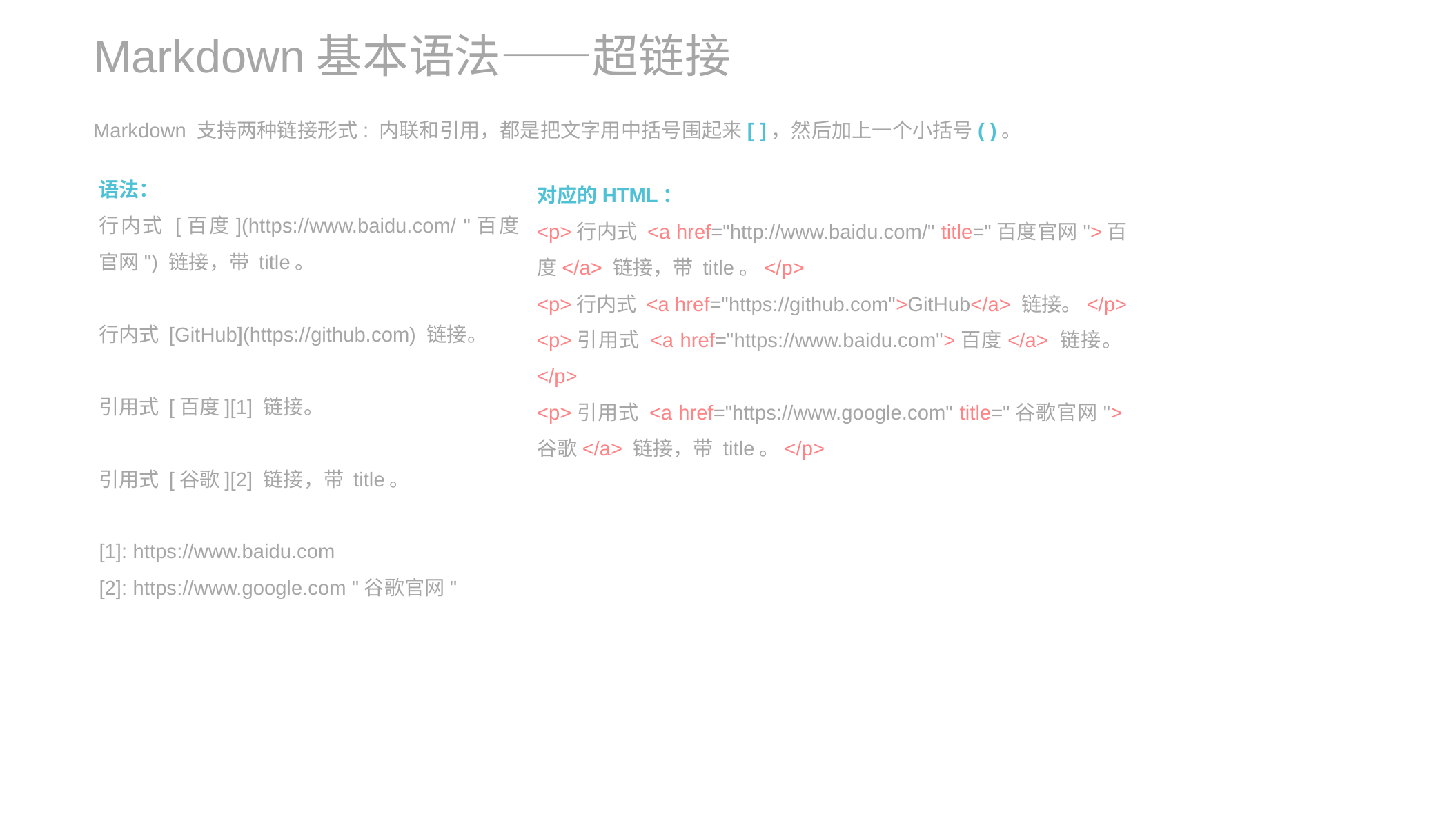

Markdown基本语法——超链接
Markdown 支持两种链接形式: 内联和引用，都是把文字用中括号围起来[ ]，然后加上一个小括号( )。
语法：
行内式 [百度](https://www.baidu.com/ "百度官网") 链接，带 title。

行内式 [GitHub](https://github.com) 链接。

引用式 [百度][1] 链接。

引用式 [谷歌][2] 链接，带 title。

[1]: https://www.baidu.com
[2]: https://www.google.com "谷歌官网"

对应的HTML：
<p>行内式 <a href="http://www.baidu.com/" title="百度官网">百度</a> 链接，带 title。</p>
<p>行内式 <a href="https://github.com">GitHub</a> 链接。</p>
<p>引用式 <a href="https://www.baidu.com">百度</a> 链接。</p>
<p>引用式 <a href="https://www.google.com" title="谷歌官网">谷歌</a> 链接，带 title。</p>